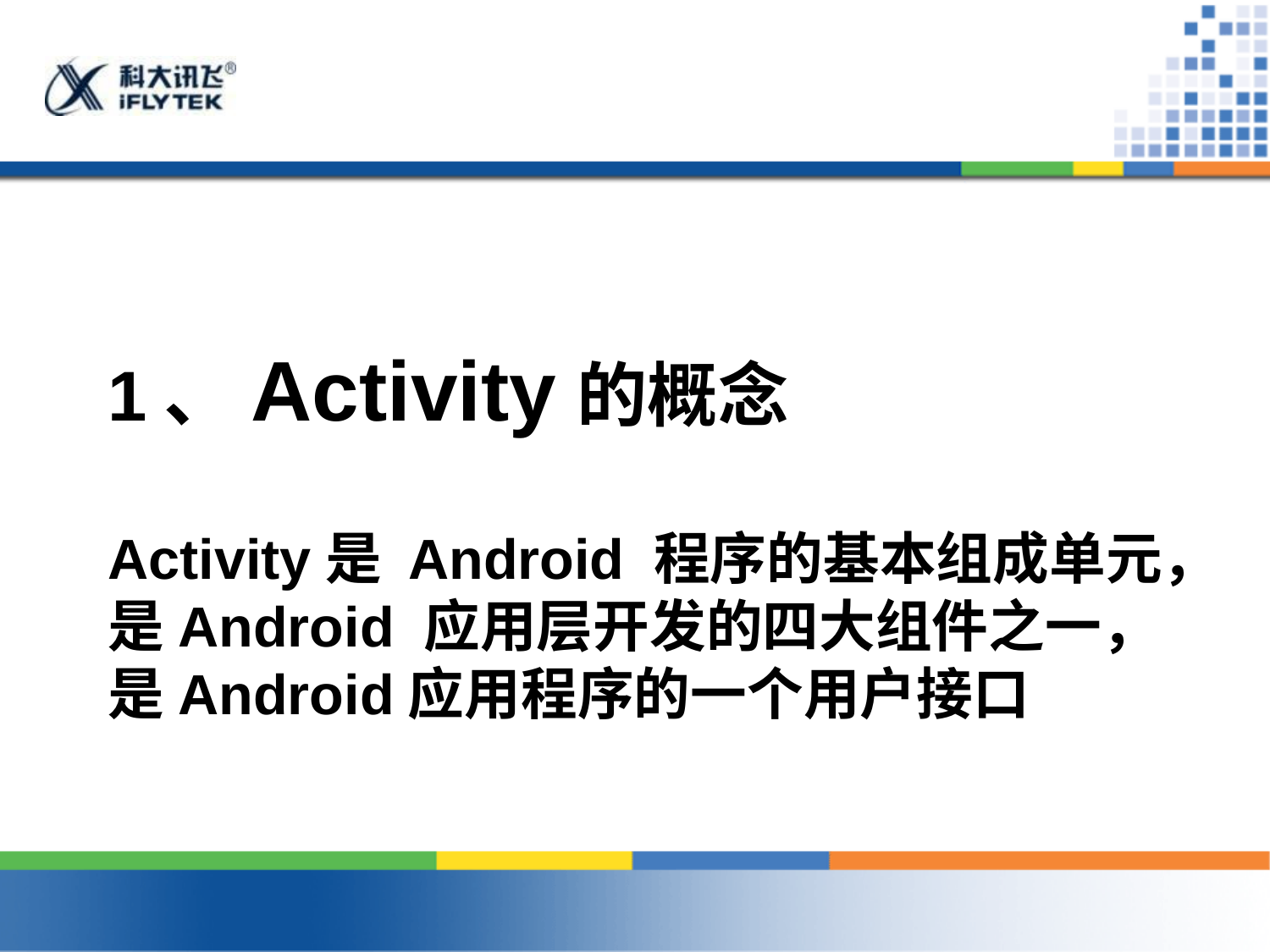

# 1、Activity的概念 Activity是 Android 程序的基本组成单元，是Android 应用层开发的四大组件之一，是Android应用程序的一个用户接口